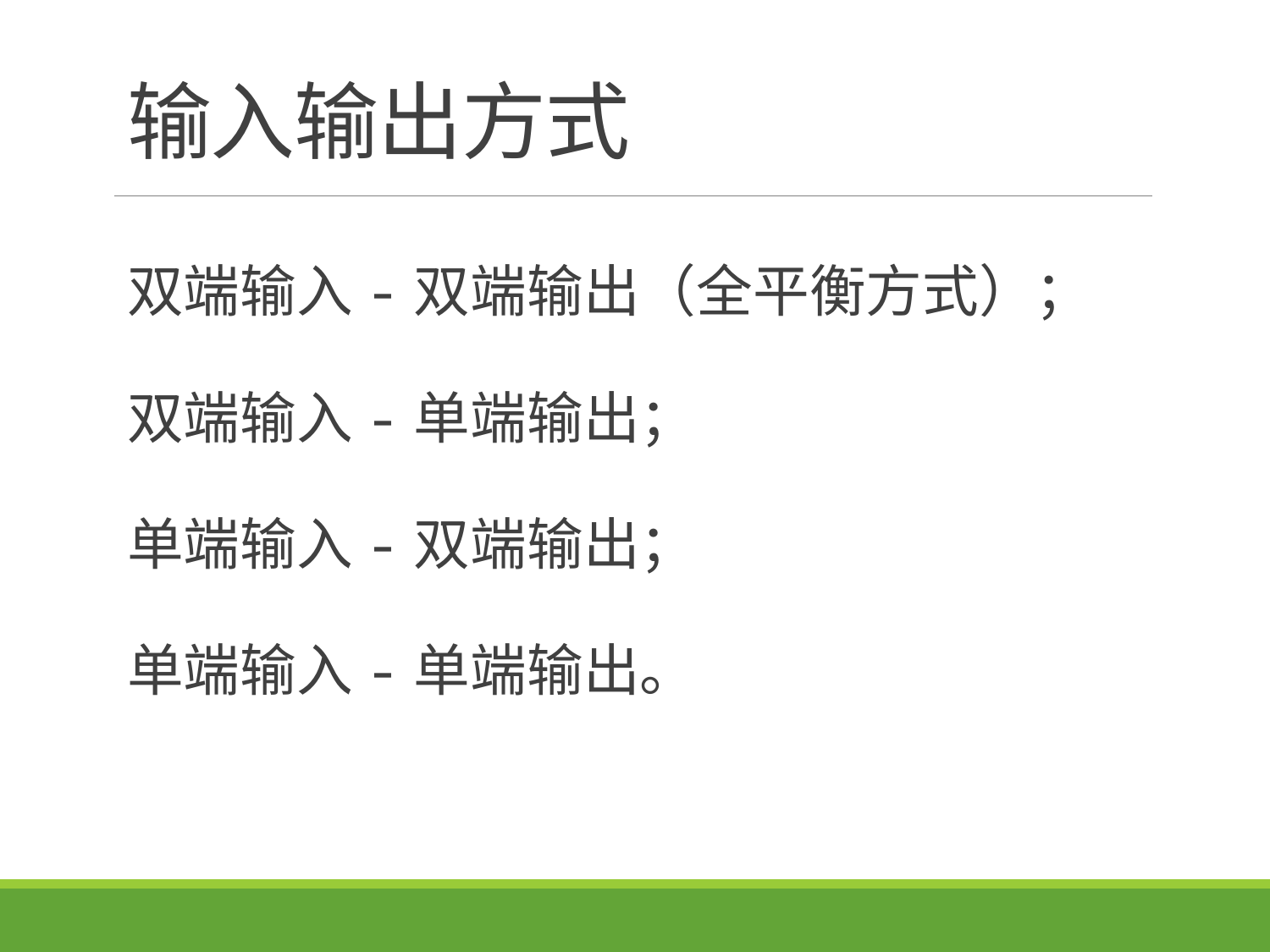

# 输入输出方式
双端输入-双端输出（全平衡方式）；
双端输入-单端输出；
单端输入-双端输出；
单端输入-单端输出。